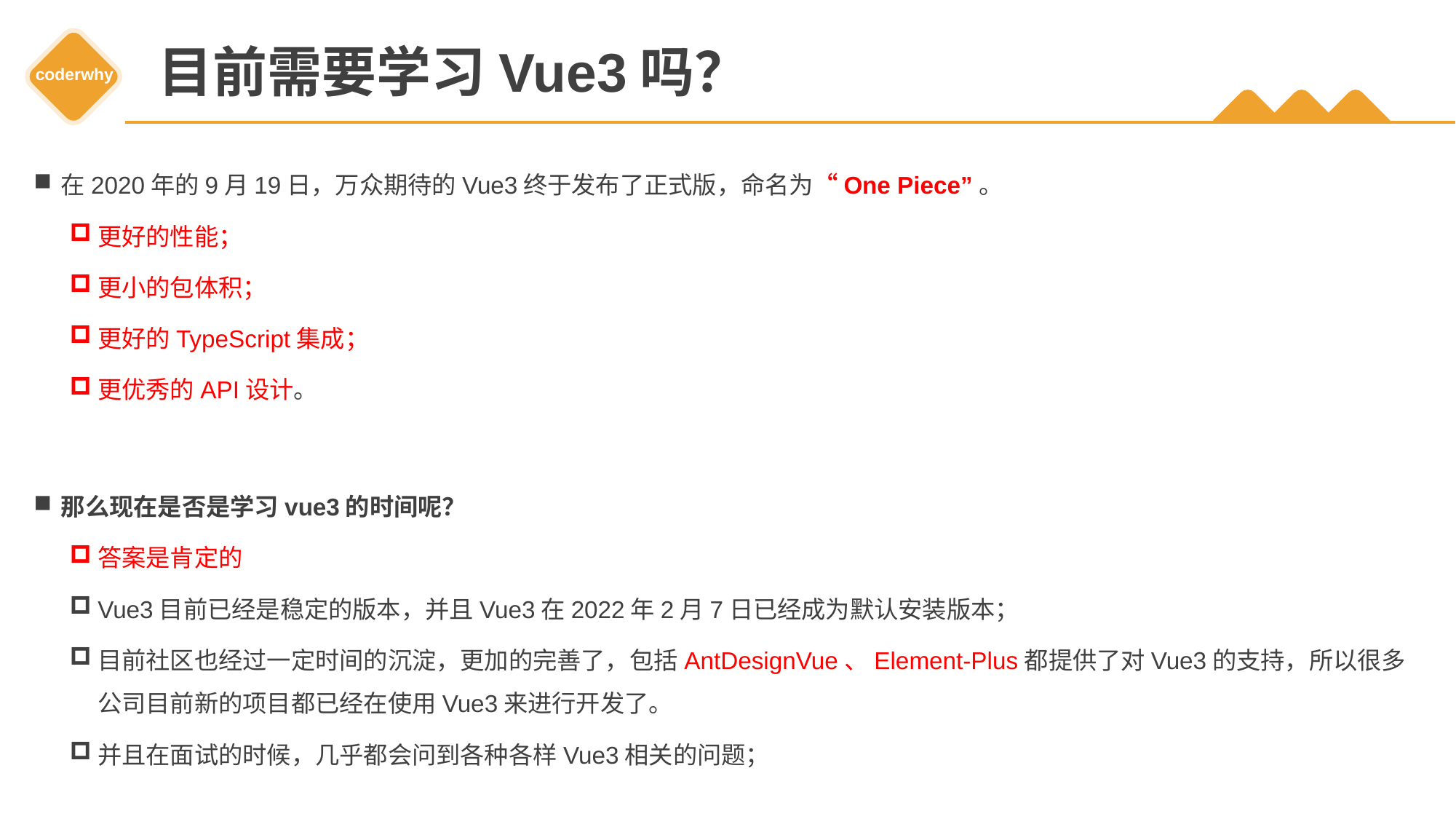

# 目前需要学习Vue3吗？
在2020年的9月19日，万众期待的Vue3终于发布了正式版，命名为“One Piece”。
更好的性能；
更小的包体积；
更好的TypeScript集成；
更优秀的API设计。

那么现在是否是学习vue3的时间呢？
答案是肯定的
Vue3目前已经是稳定的版本，并且Vue3在2022年2月7日已经成为默认安装版本；
目前社区也经过一定时间的沉淀，更加的完善了，包括AntDesignVue、Element-Plus都提供了对Vue3的支持，所以很多公司目前新的项目都已经在使用Vue3来进行开发了。
并且在面试的时候，几乎都会问到各种各样Vue3相关的问题；